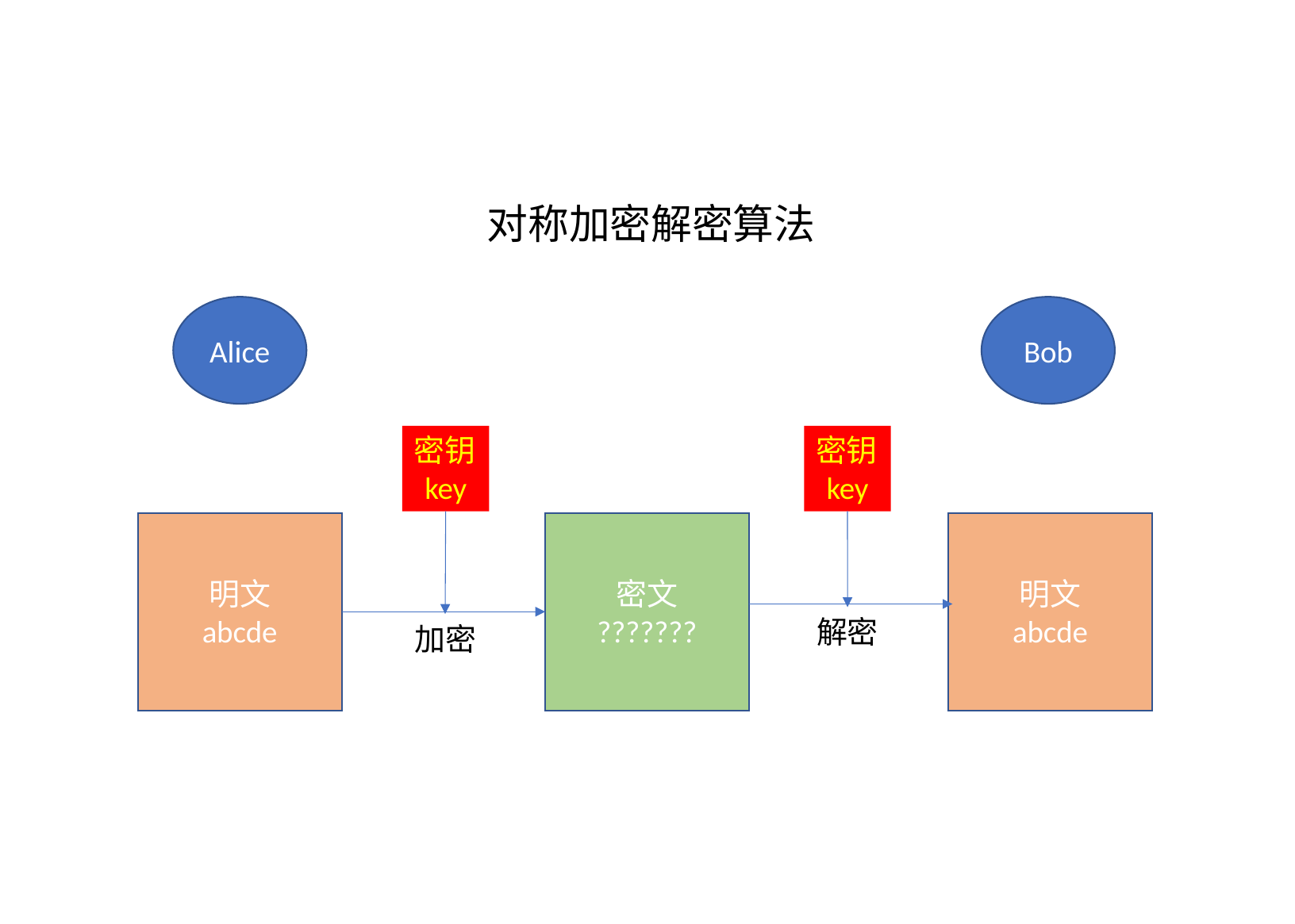

对称加密解密算法
Alice
Bob
密钥key
密钥key
明文
abcde
密文
???????
明文
abcde
解密
加密